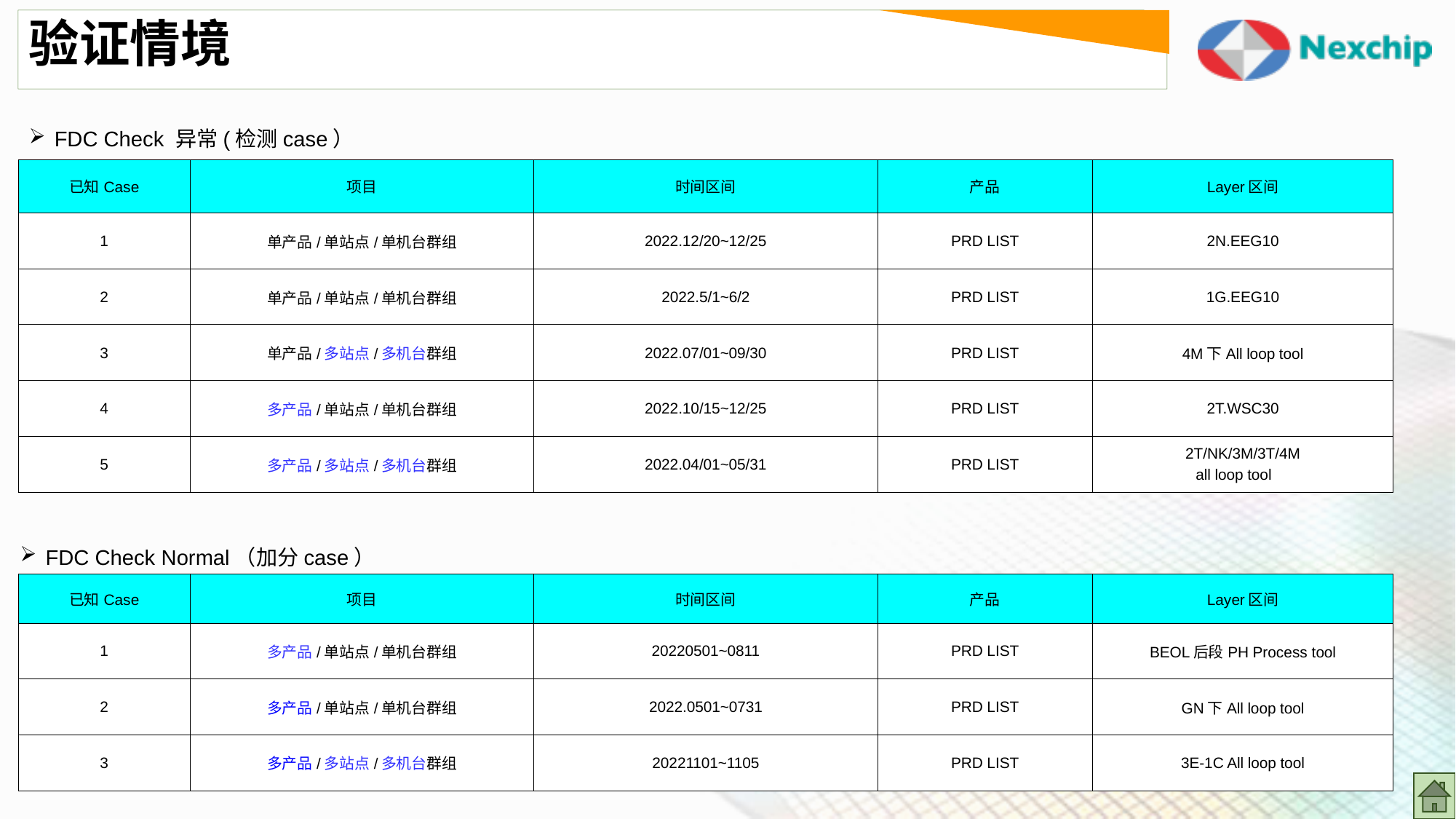

# 验证情境
FDC Check 异常(检测case）
| 已知Case | 项目 | 时间区间 | 产品 | Layer区间 |
| --- | --- | --- | --- | --- |
| 1 | 单产品/单站点/单机台群组 | 2022.12/20~12/25 | PRD LIST | 2N.EEG10 |
| 2 | 单产品/单站点/单机台群组 | 2022.5/1~6/2 | PRD LIST | 1G.EEG10 |
| 3 | 单产品/多站点/多机台群组 | 2022.07/01~09/30 | PRD LIST | 4M下All loop tool |
| 4 | 多产品/单站点/单机台群组 | 2022.10/15~12/25 | PRD LIST | 2T.WSC30 |
| 5 | 多产品/多站点/多机台群组 | 2022.04/01~05/31 | PRD LIST | 2T/NK/3M/3T/4M all loop tool |
FDC Check Normal（加分case）
| 已知Case | 项目 | 时间区间 | 产品 | Layer区间 |
| --- | --- | --- | --- | --- |
| 1 | 多产品/单站点/单机台群组 | 20220501~0811 | PRD LIST | BEOL后段PH Process tool |
| 2 | 多产品/单站点/单机台群组 | 2022.0501~0731 | PRD LIST | GN下All loop tool |
| 3 | 多产品/多站点/多机台群组 | 20221101~1105 | PRD LIST | 3E-1C All loop tool |